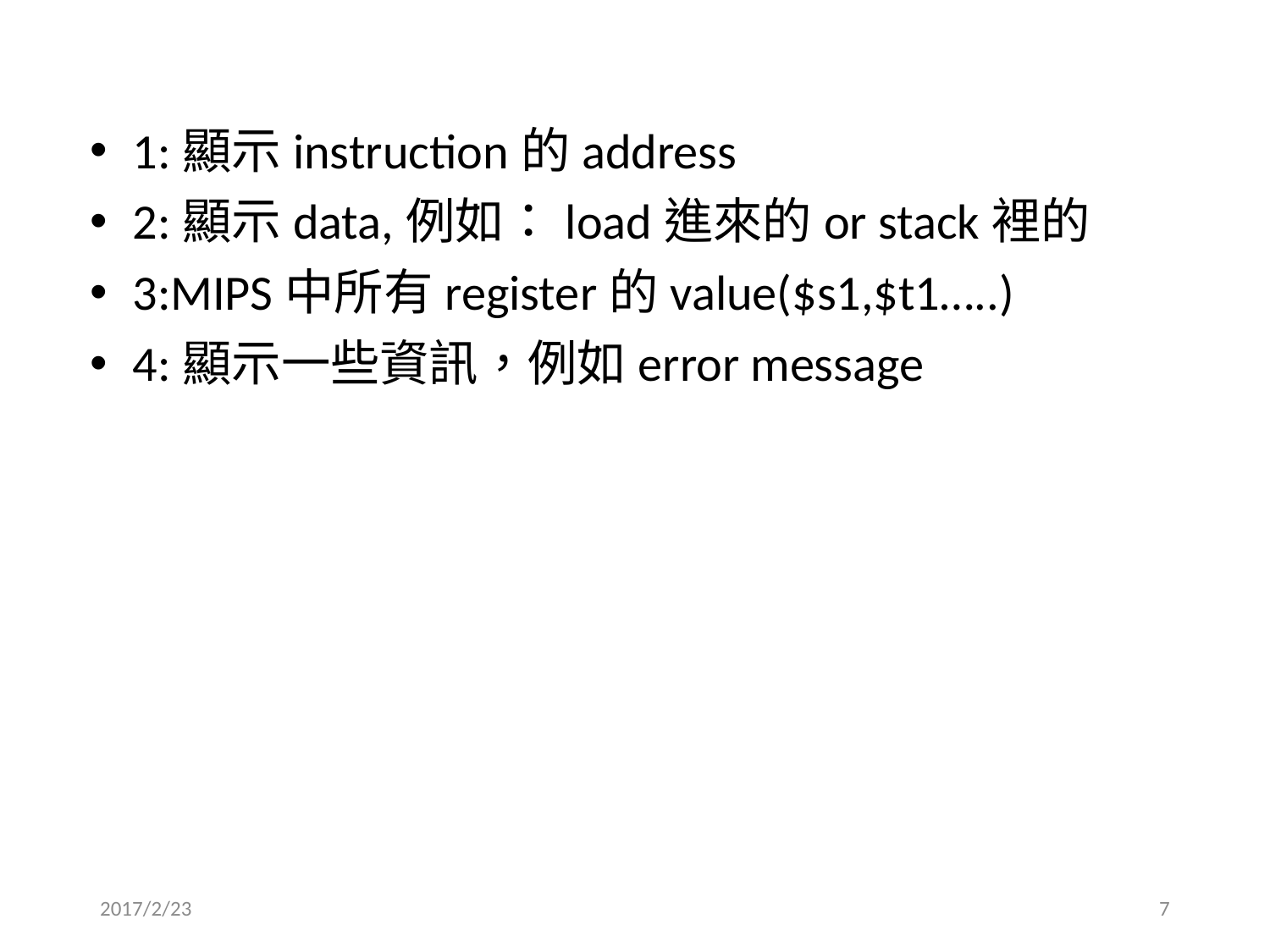

1:顯示instruction的address
 2:顯示data,例如：load進來的or stack裡的
 3:MIPS中所有register的value($s1,$t1…..)
 4:顯示一些資訊，例如error message

2017/2/23
7